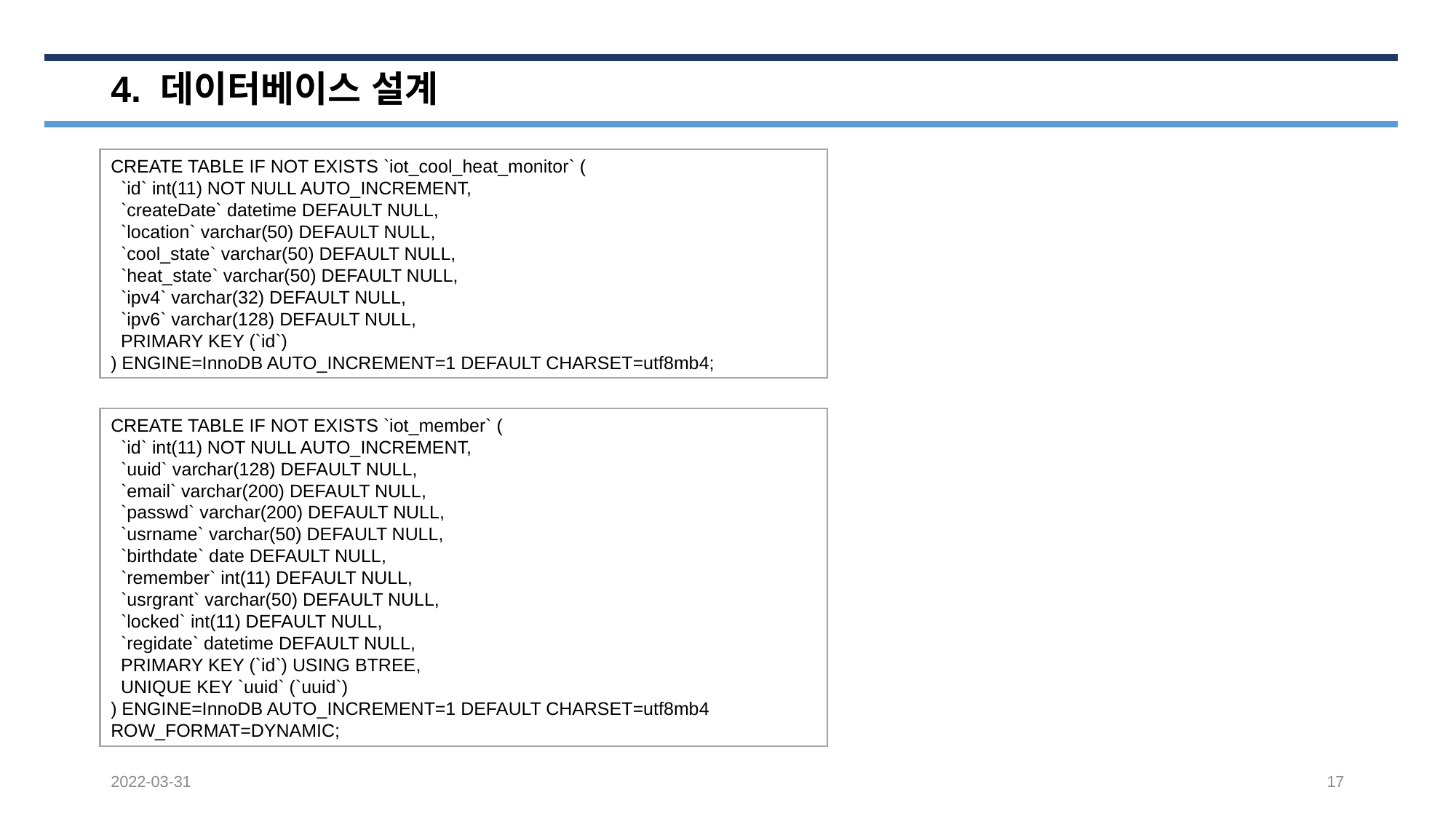

# 4. 데이터베이스 설계
CREATE TABLE IF NOT EXISTS `iot_cool_heat_monitor` (
  `id` int(11) NOT NULL AUTO_INCREMENT,
  `createDate` datetime DEFAULT NULL,
  `location` varchar(50) DEFAULT NULL,
  `cool_state` varchar(50) DEFAULT NULL,
  `heat_state` varchar(50) DEFAULT NULL,
  `ipv4` varchar(32) DEFAULT NULL,
  `ipv6` varchar(128) DEFAULT NULL,
  PRIMARY KEY (`id`)
) ENGINE=InnoDB AUTO_INCREMENT=1 DEFAULT CHARSET=utf8mb4;
CREATE TABLE IF NOT EXISTS `iot_member` (
  `id` int(11) NOT NULL AUTO_INCREMENT,
  `uuid` varchar(128) DEFAULT NULL,
  `email` varchar(200) DEFAULT NULL,
  `passwd` varchar(200) DEFAULT NULL,
  `usrname` varchar(50) DEFAULT NULL,
  `birthdate` date DEFAULT NULL,
  `remember` int(11) DEFAULT NULL,
  `usrgrant` varchar(50) DEFAULT NULL,
  `locked` int(11) DEFAULT NULL,
  `regidate` datetime DEFAULT NULL,
  PRIMARY KEY (`id`) USING BTREE,
  UNIQUE KEY `uuid` (`uuid`)
) ENGINE=InnoDB AUTO_INCREMENT=1 DEFAULT CHARSET=utf8mb4 ROW_FORMAT=DYNAMIC;
2022-03-31
17